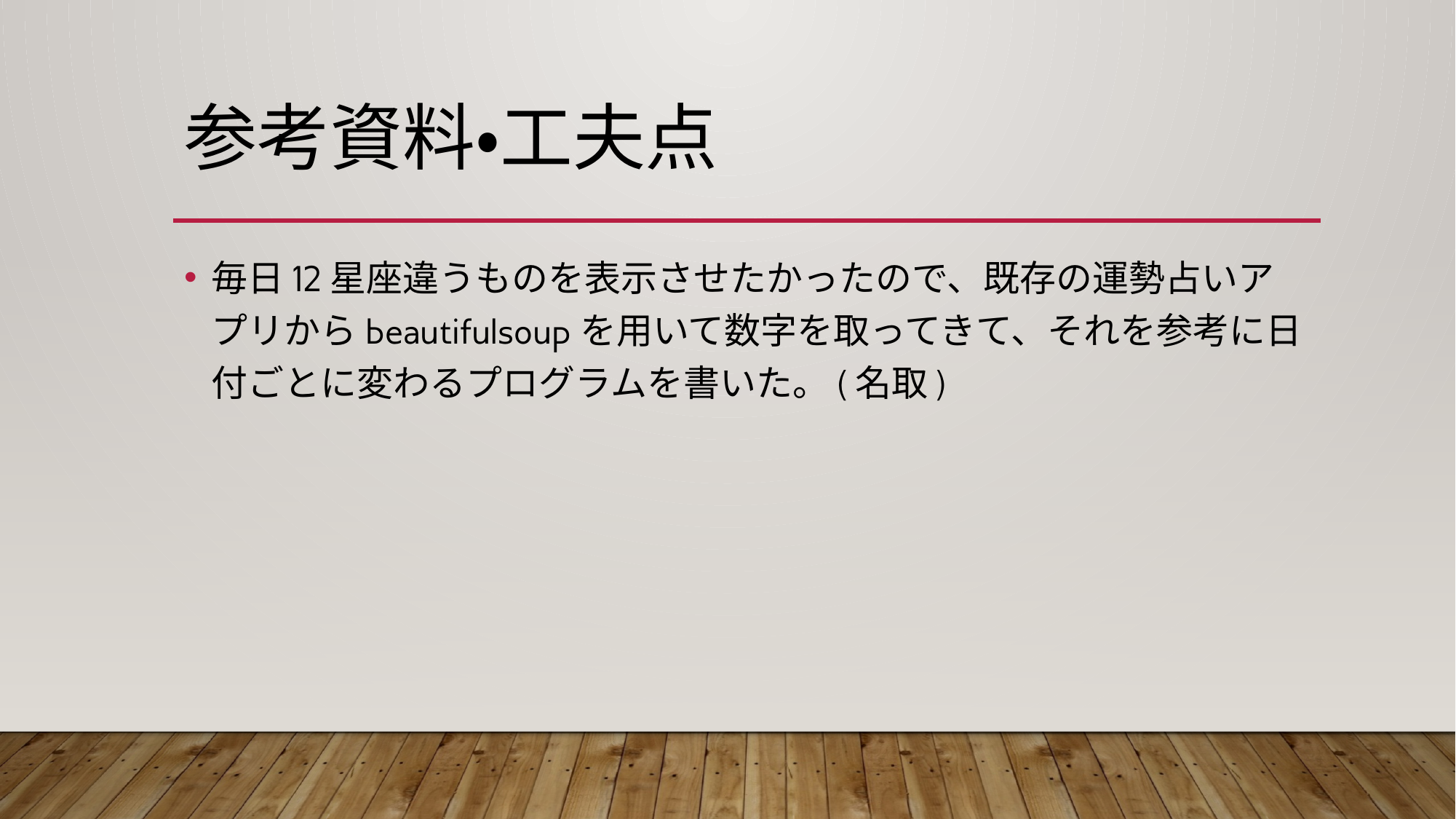

# 参考資料・工夫点
毎日12星座違うものを表示させたかったので、既存の運勢占いアプリからbeautifulsoupを用いて数字を取ってきて、それを参考に日付ごとに変わるプログラムを書いた。(名取)